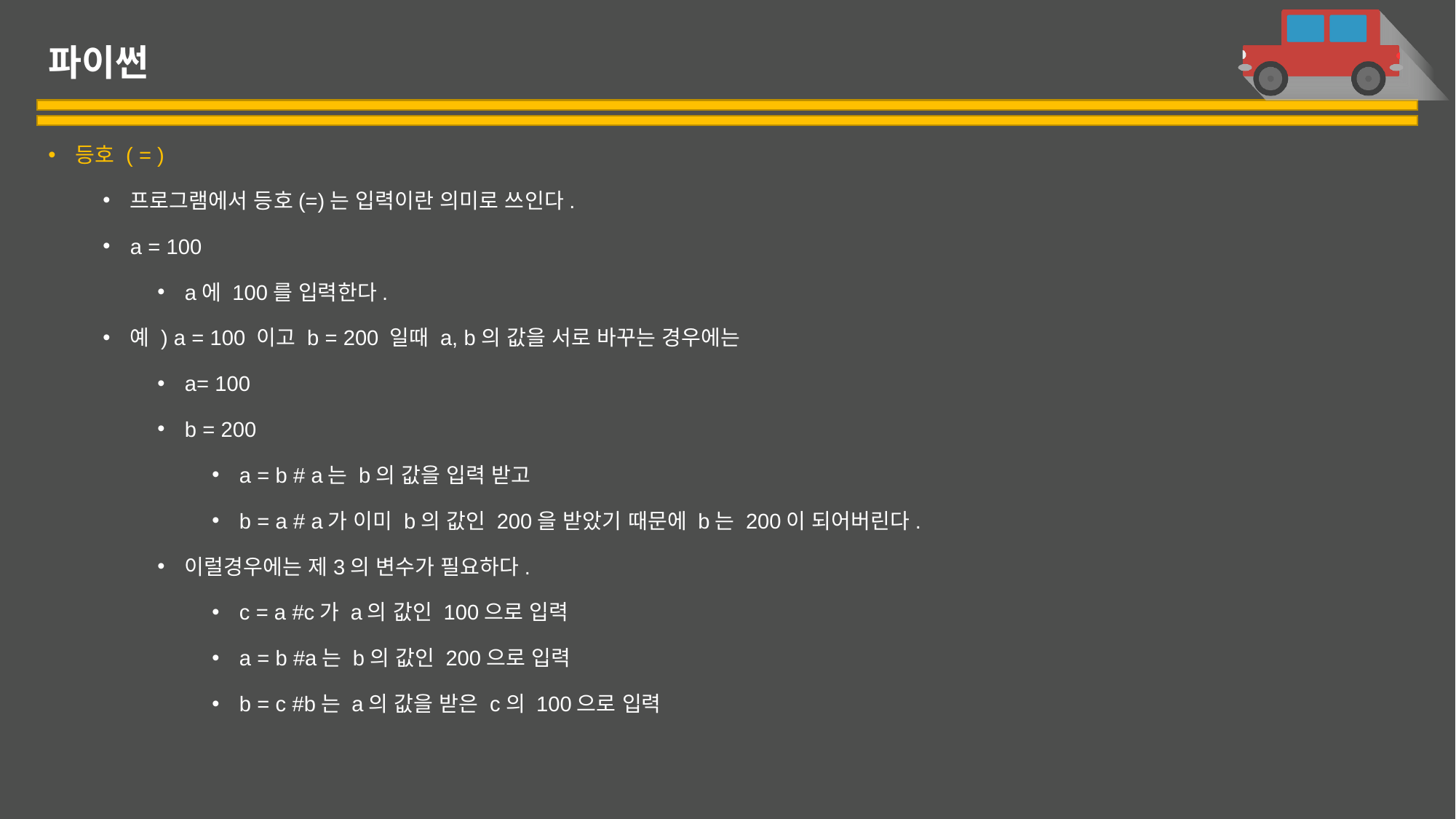

# 파이썬
등호 ( = )
프로그램에서 등호(=)는 입력이란 의미로 쓰인다.
a = 100
a에 100를 입력한다.
예 ) a = 100 이고 b = 200 일때 a, b의 값을 서로 바꾸는 경우에는
a= 100
b = 200
a = b # a는 b의 값을 입력 받고
b = a # a가 이미 b의 값인 200을 받았기 때문에 b는 200이 되어버린다.
이럴경우에는 제3의 변수가 필요하다.
c = a #c가 a의 값인 100으로 입력
a = b #a는 b의 값인 200으로 입력
b = c #b는 a의 값을 받은 c의 100으로 입력